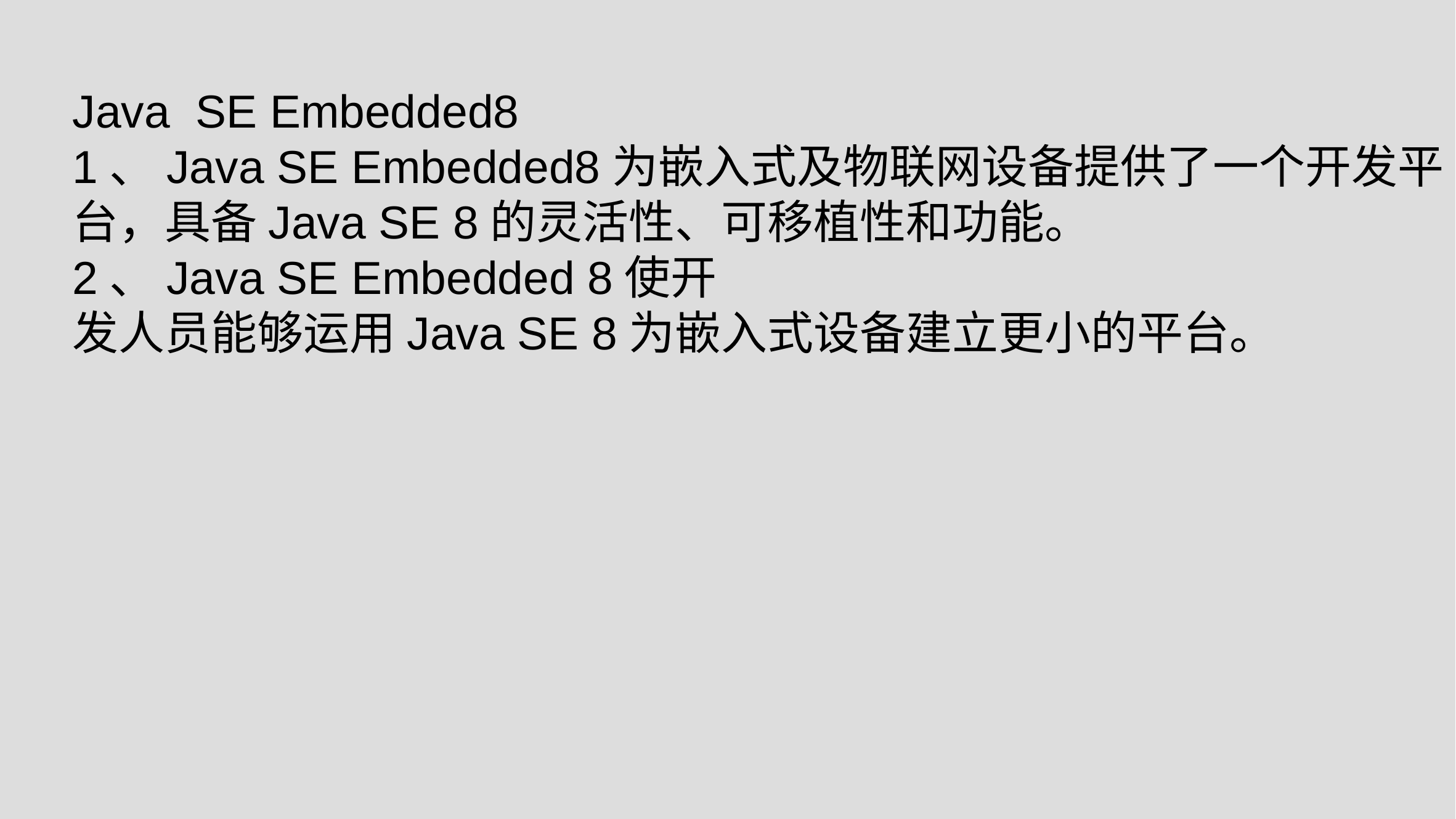

Java  SE Embedded8
1、Java SE Embedded8为嵌入式及物联网设备提供了一个开发平台，具备Java SE 8的灵活性、可移植性和功能。
2、Java SE Embedded 8使开
发人员能够运用Java SE 8为嵌入式设备建立更小的平台。